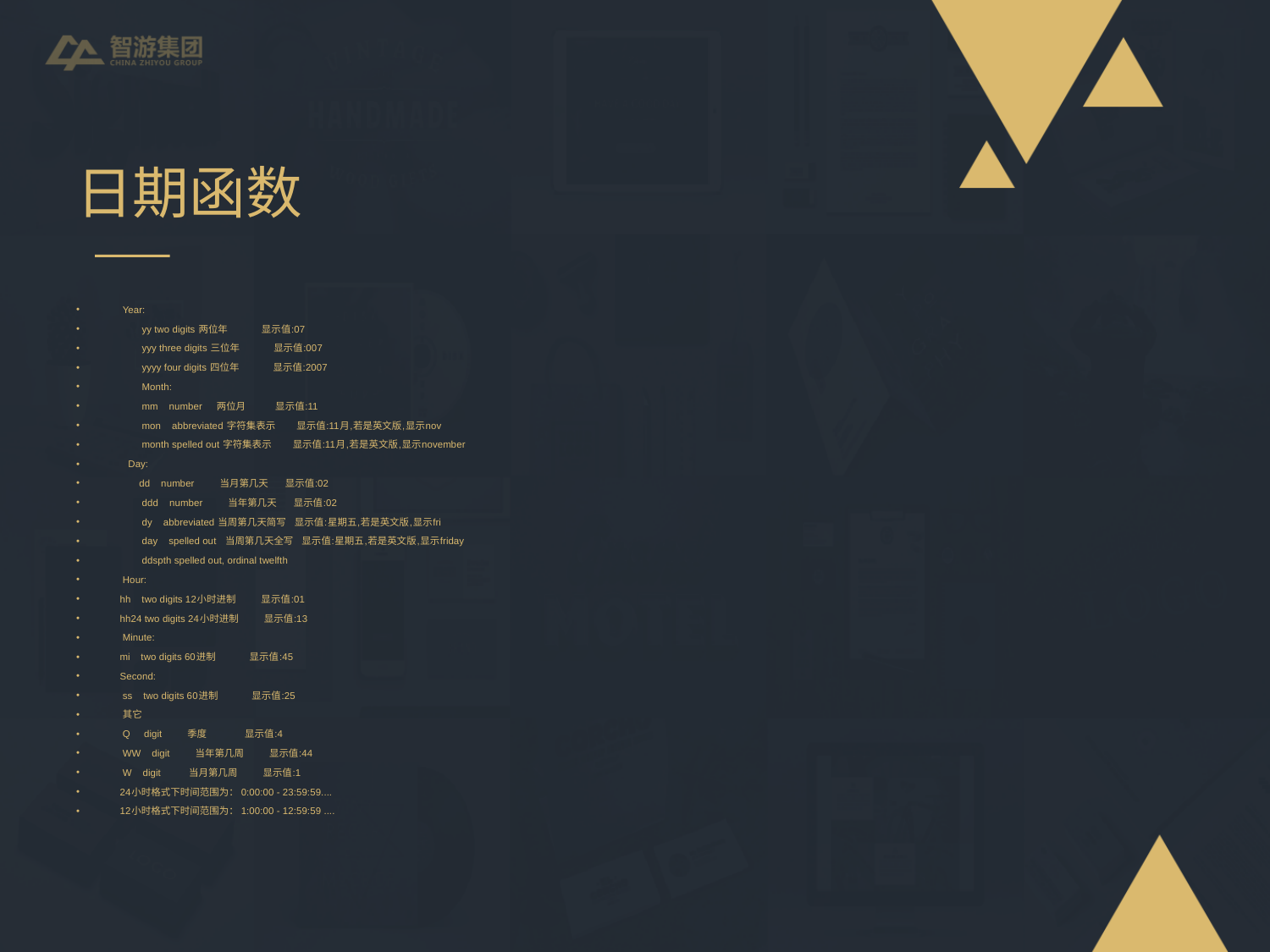

# 日期函数
 Year:
        yy two digits 两位年                显示值:07
        yyy three digits 三位年                显示值:007
        yyyy four digits 四位年                显示值:2007
        Month:
        mm    number     两位月              显示值:11
        mon    abbreviated 字符集表示          显示值:11月,若是英文版,显示nov
        month spelled out 字符集表示          显示值:11月,若是英文版,显示november
   Day:
       dd    number         当月第几天        显示值:02
        ddd    number         当年第几天        显示值:02
        dy    abbreviated 当周第几天简写    显示值:星期五,若是英文版,显示fri
        day    spelled out   当周第几天全写    显示值:星期五,若是英文版,显示friday
        ddspth spelled out, ordinal twelfth
 Hour:
hh    two digits 12小时进制            显示值:01
hh24 two digits 24小时进制            显示值:13
 Minute:
mi    two digits 60进制                显示值:45
Second:
 ss    two digits 60进制                显示值:25
 其它
 Q     digit         季度                  显示值:4
 WW    digit         当年第几周            显示值:44
 W    digit          当月第几周            显示值:1
24小时格式下时间范围为： 0:00:00 - 23:59:59....
12小时格式下时间范围为： 1:00:00 - 12:59:59 ....